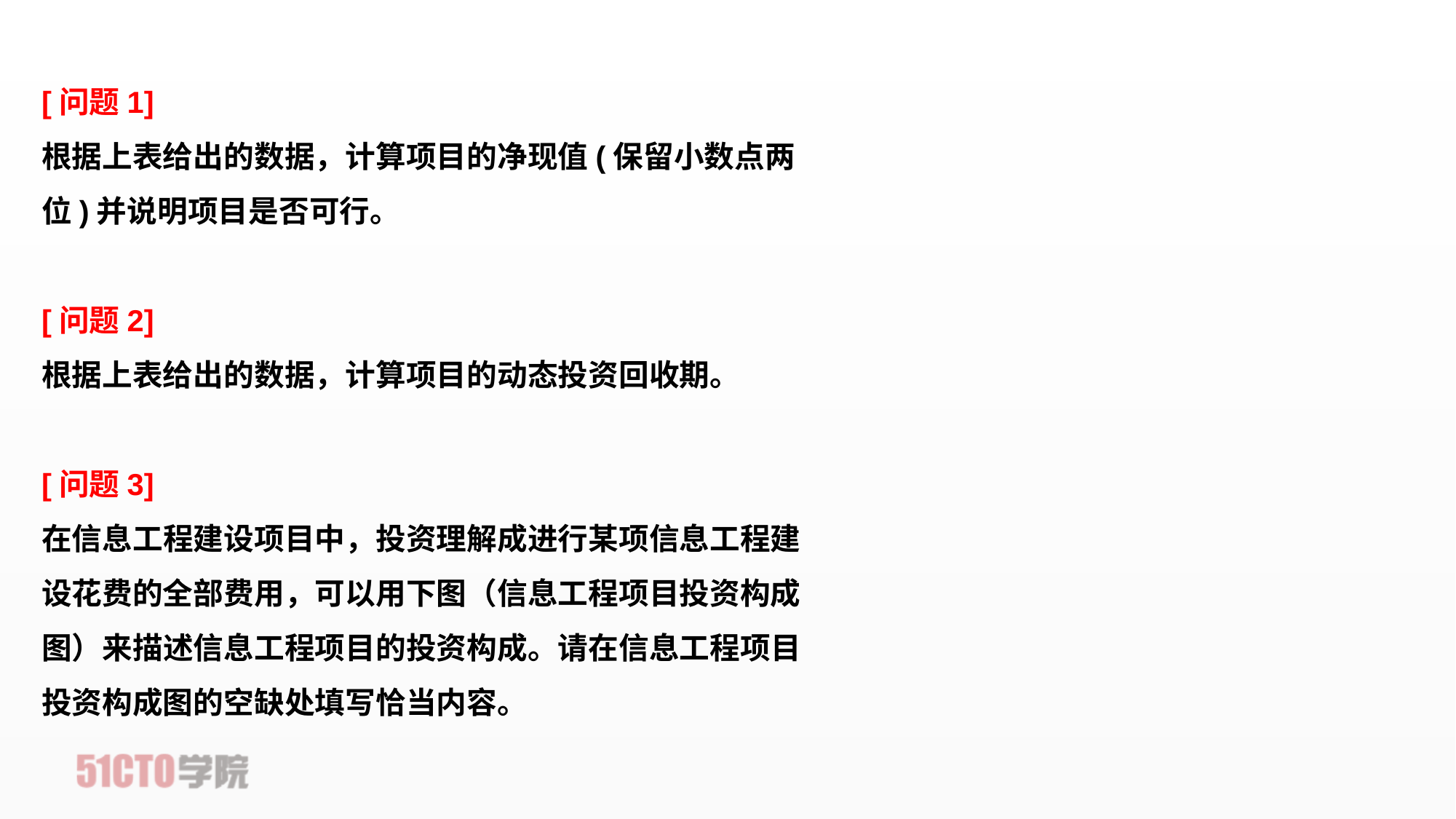

[问题1]
根据上表给出的数据，计算项目的净现值(保留小数点两位)并说明项目是否可行。

[问题2]
根据上表给出的数据，计算项目的动态投资回收期。

[问题3]
在信息工程建设项目中，投资理解成进行某项信息工程建设花费的全部费用，可以用下图（信息工程项目投资构成图）来描述信息工程项目的投资构成。请在信息工程项目投资构成图的空缺处填写恰当内容。